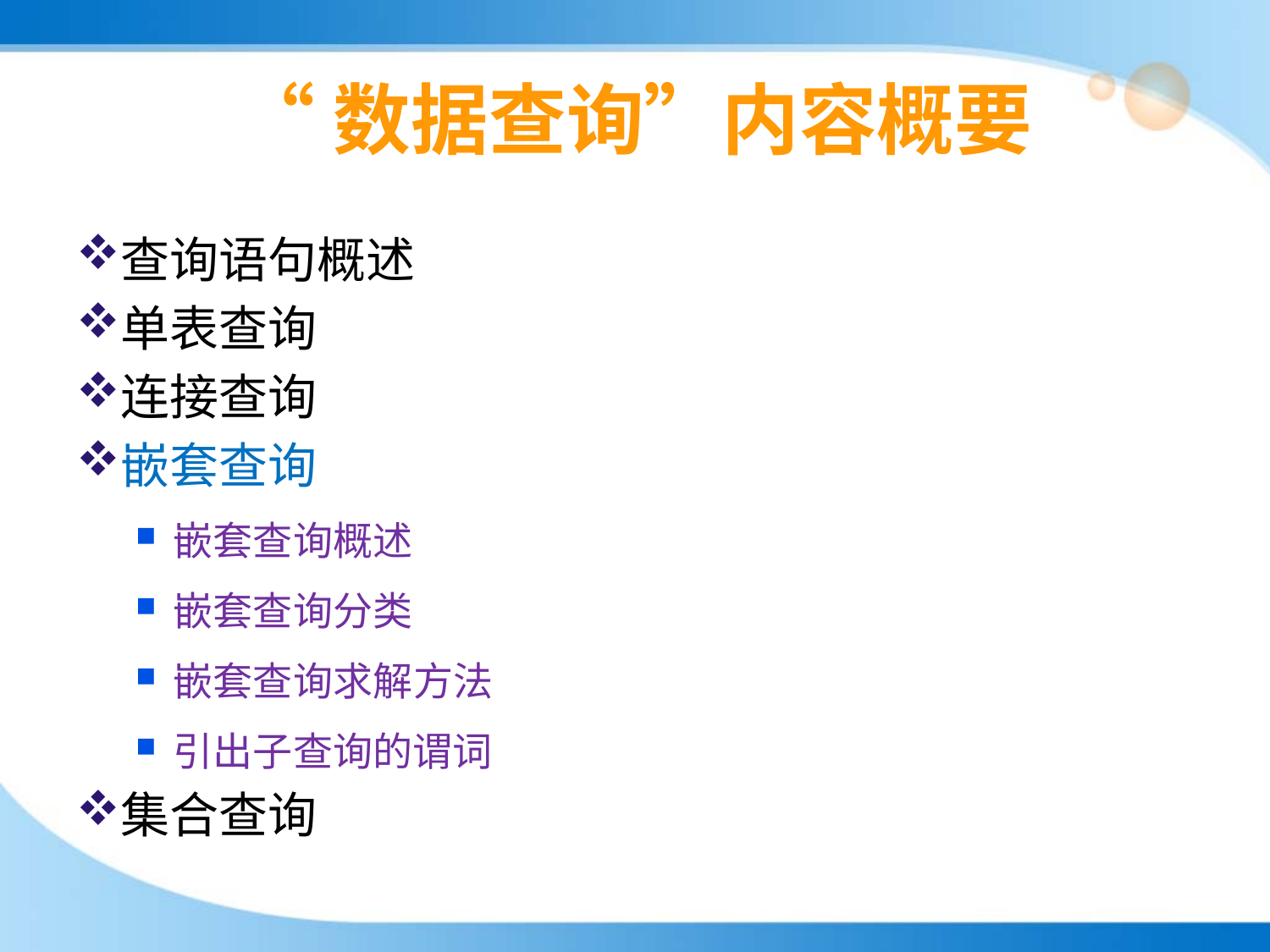

# “数据查询”内容概要
查询语句概述
单表查询
连接查询
嵌套查询
嵌套查询概述
嵌套查询分类
嵌套查询求解方法
引出子查询的谓词
集合查询